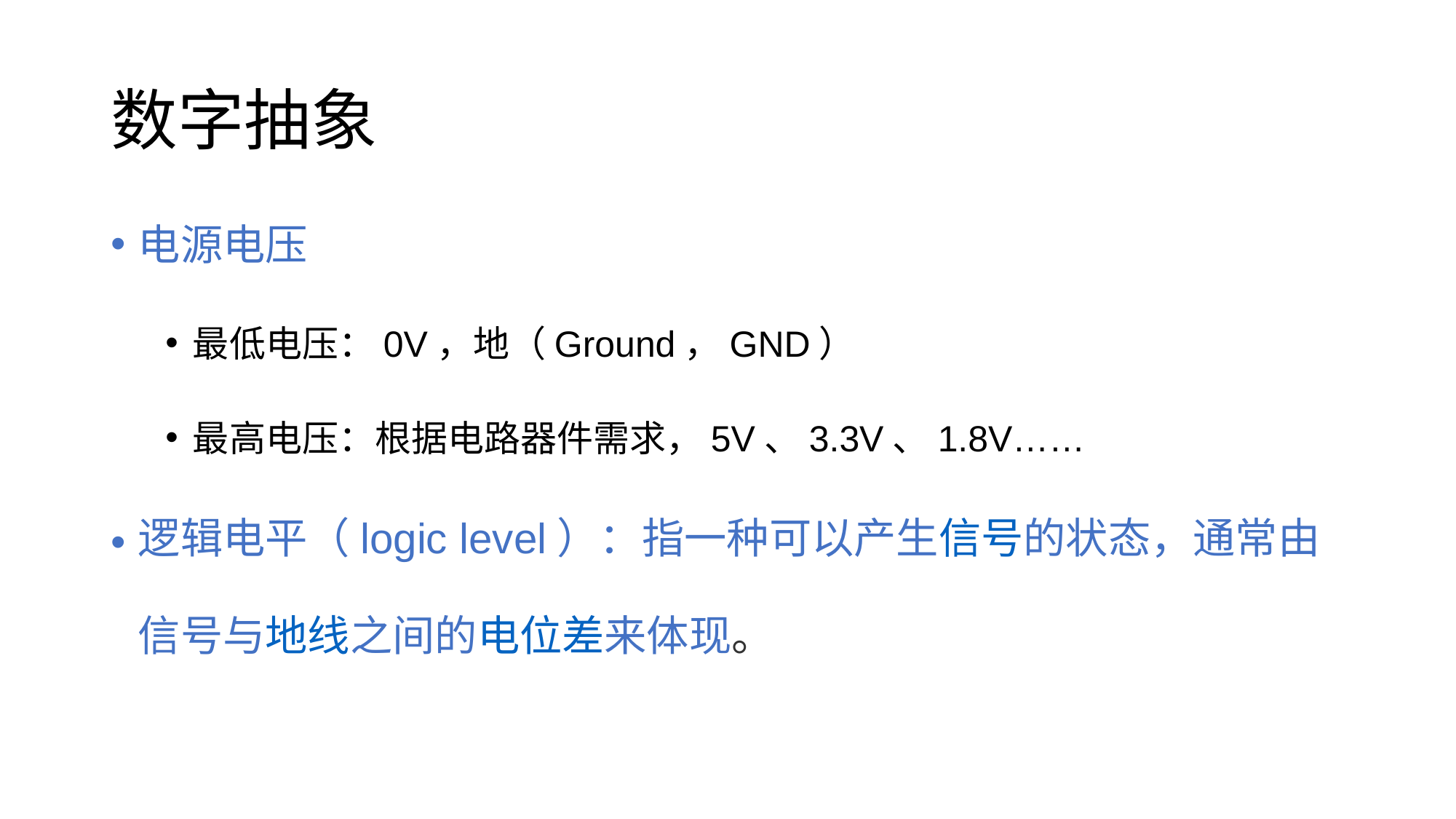

# 数字抽象
电源电压
最低电压：0V，地（Ground，GND）
最高电压：根据电路器件需求，5V、3.3V、1.8V……
逻辑电平（logic level）：指一种可以产生信号的状态，通常由信号与地线之间的电位差来体现。